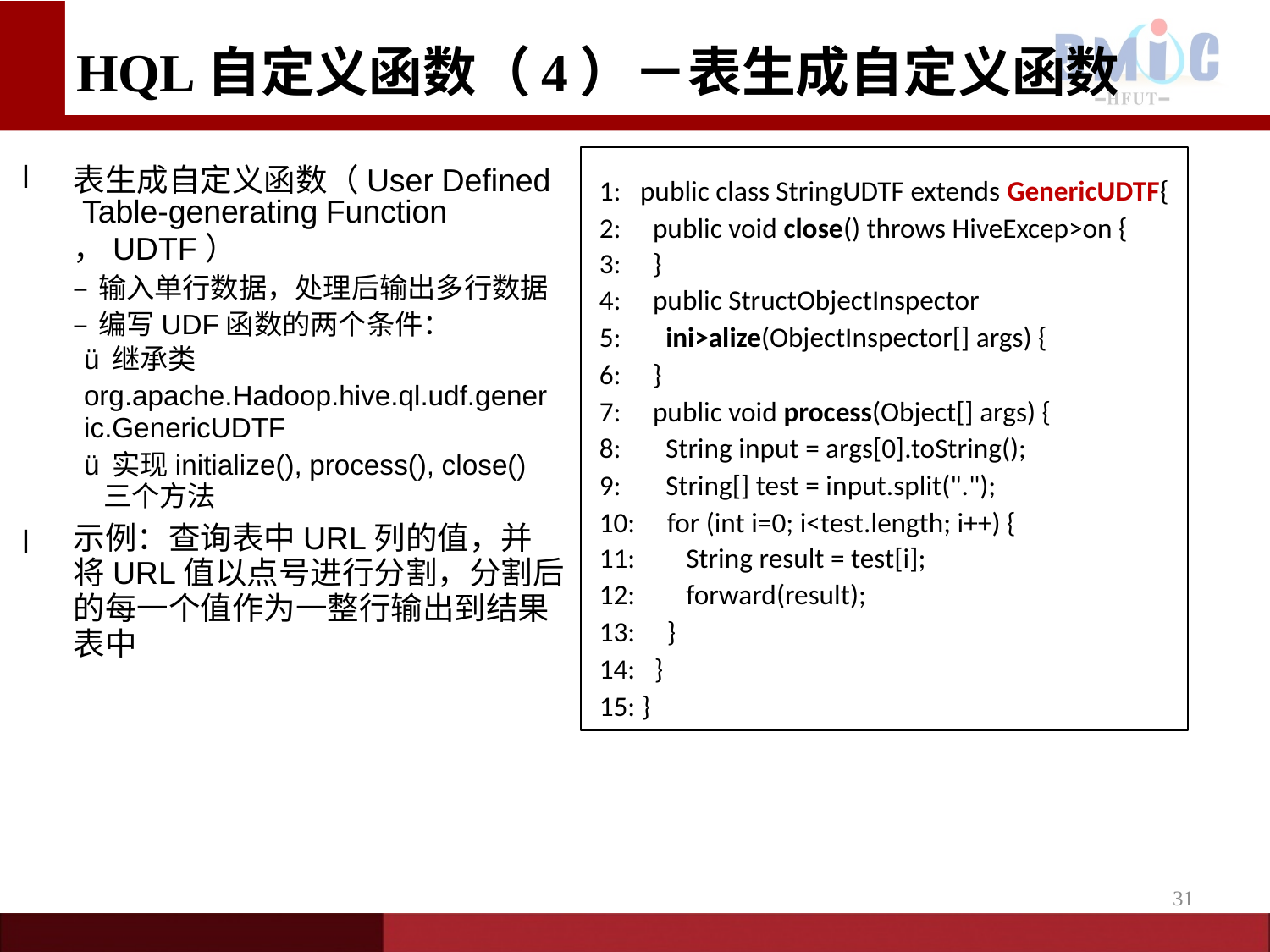

# HQL自定义函数（4）－表生成自定义函数

l

l
表生成自定义函数（User Defined
	Table-generating Function
，UDTF）
– 输入单行数据，处理后输出多行数据
– 编写UDF函数的两个条件：
		ü 继承类
		org.apache.Hadoop.hive.ql.udf.gener
		ic.GenericUDTF
		ü 实现initialize(), process(), close()
			三个方法
示例：查询表中URL列的值，并
将URL值以点号进行分割，分割后
的每一个值作为一整行输出到结果
表中
1:   public class StringUDTF extends GenericUDTF{
2:     public void close() throws HiveExcep>on {
3:     }
4:     public StructObjectInspector
5:       ini>alize(ObjectInspector[] args) {
6:     }
7:     public void process(Object[] args) {
8:       String input = args[0].toString();
9:       String[] test = input.split(".");
10:     for (int i=0; i<test.length; i++) {
11:        String result = test[i];
12:        forward(result);
13:     }
14:   }
15: }
31